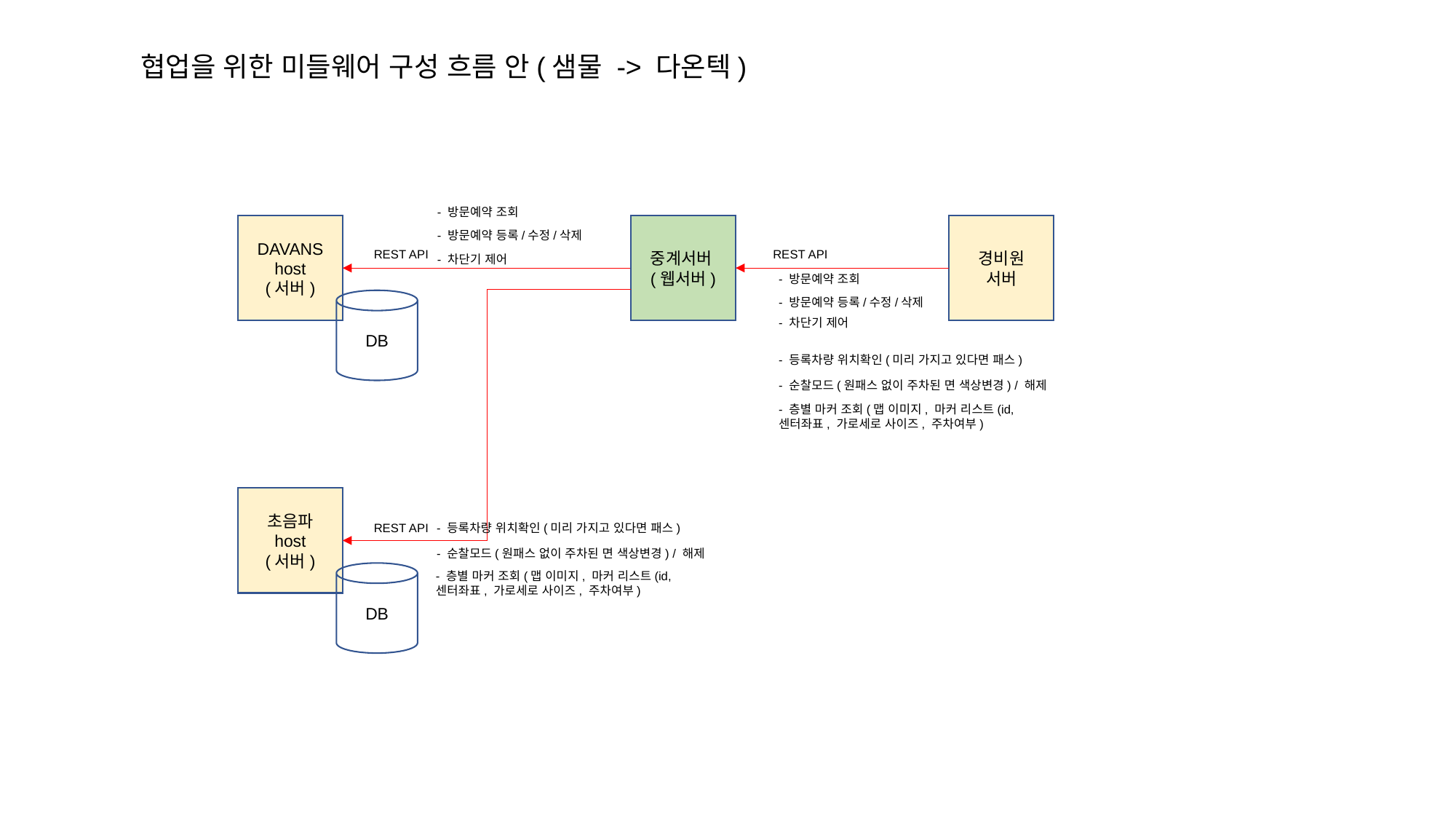

협업을 위한 미들웨어 구성 흐름 안(샘물 -> 다온텍)
- 방문예약 조회
중계서버(웹서버)
경비원
서버
DAVANS
host
(서버)
- 방문예약 등록/수정/삭제
REST API
REST API
- 차단기 제어
- 방문예약 조회
- 방문예약 등록/수정/삭제
DB
- 차단기 제어
- 등록차량 위치확인(미리 가지고 있다면 패스)
- 순찰모드(원패스 없이 주차된 면 색상변경) / 해제
- 층별 마커 조회(맵 이미지, 마커 리스트(id, 센터좌표, 가로세로 사이즈, 주차여부)
초음파
host
(서버)
- 등록차량 위치확인(미리 가지고 있다면 패스)
REST API
- 순찰모드(원패스 없이 주차된 면 색상변경) / 해제
DB
- 층별 마커 조회(맵 이미지, 마커 리스트(id, 센터좌표, 가로세로 사이즈, 주차여부)